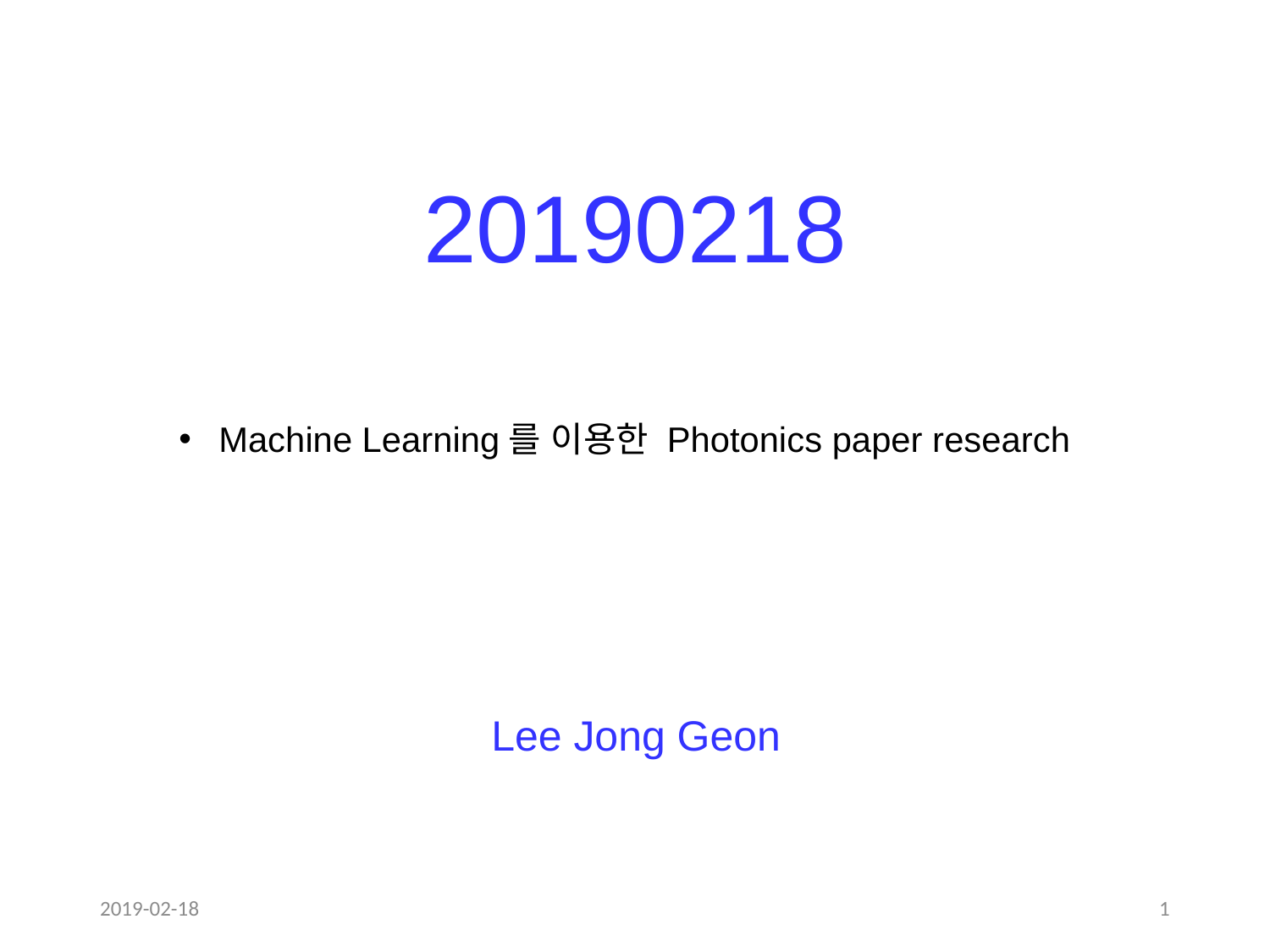

20190218
Machine Learning를 이용한 Photonics paper research

Lee Jong Geon
2019-02-18
1